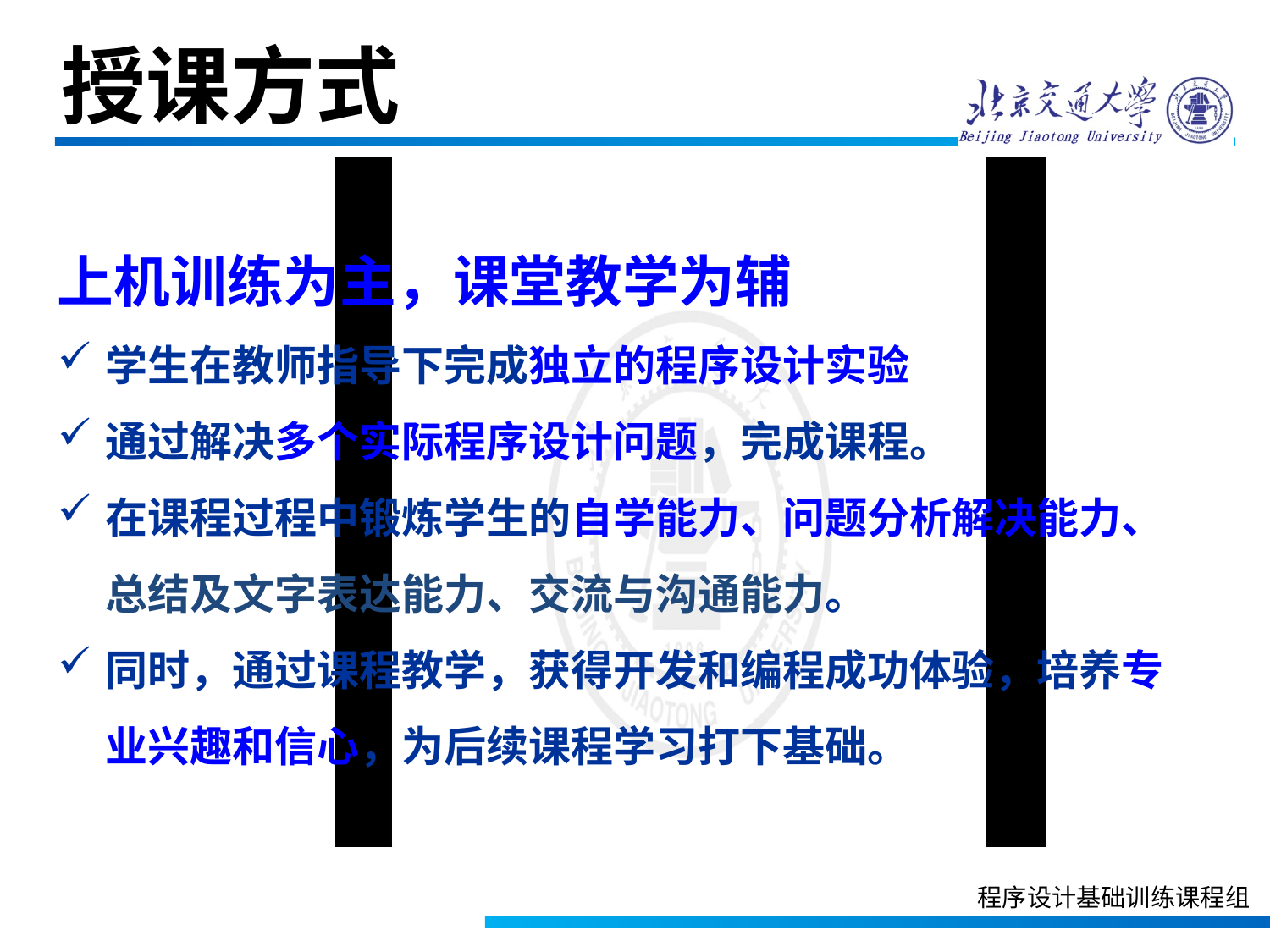

授课方式
上机训练为主，课堂教学为辅
学生在教师指导下完成独立的程序设计实验
通过解决多个实际程序设计问题，完成课程。
在课程过程中锻炼学生的自学能力、问题分析解决能力、总结及文字表达能力、交流与沟通能力。
同时，通过课程教学，获得开发和编程成功体验，培养专业兴趣和信心，为后续课程学习打下基础。
程序设计基础训练课程组